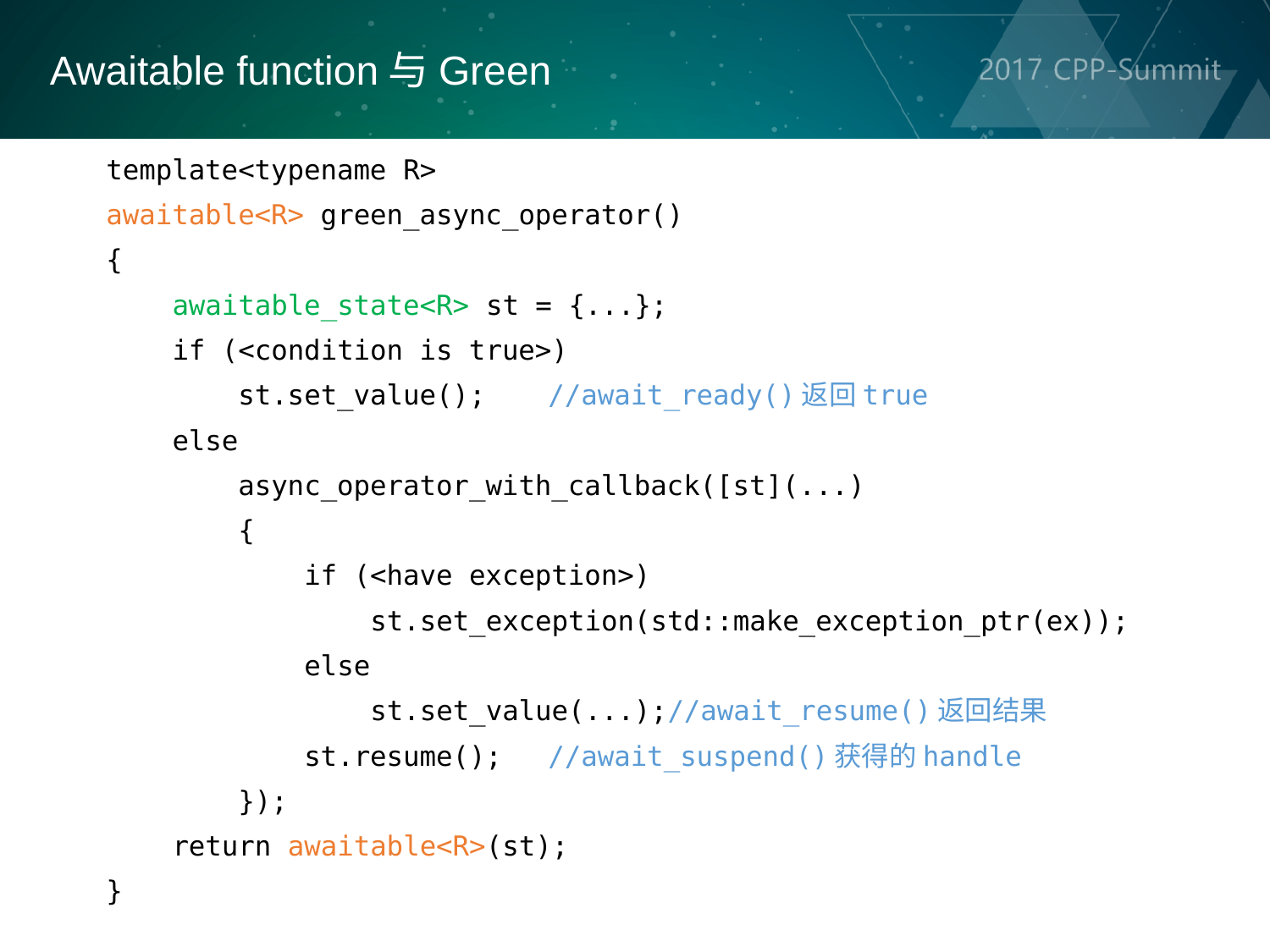

Awaitable function与Green
template<typename R>
awaitable<R> green_async_operator()
{
    awaitable_state<R> st = {...};
    if (<condition is true>)
        st.set_value();		//await_ready()返回true
    else
        async_operator_with_callback([st](...)
        {
            if (<have exception>)
                st.set_exception(std::make_exception_ptr(ex));
            else
                st.set_value(...);//await_resume()返回结果
            st.resume();	//await_suspend()获得的handle
        });
    return awaitable<R>(st);
}